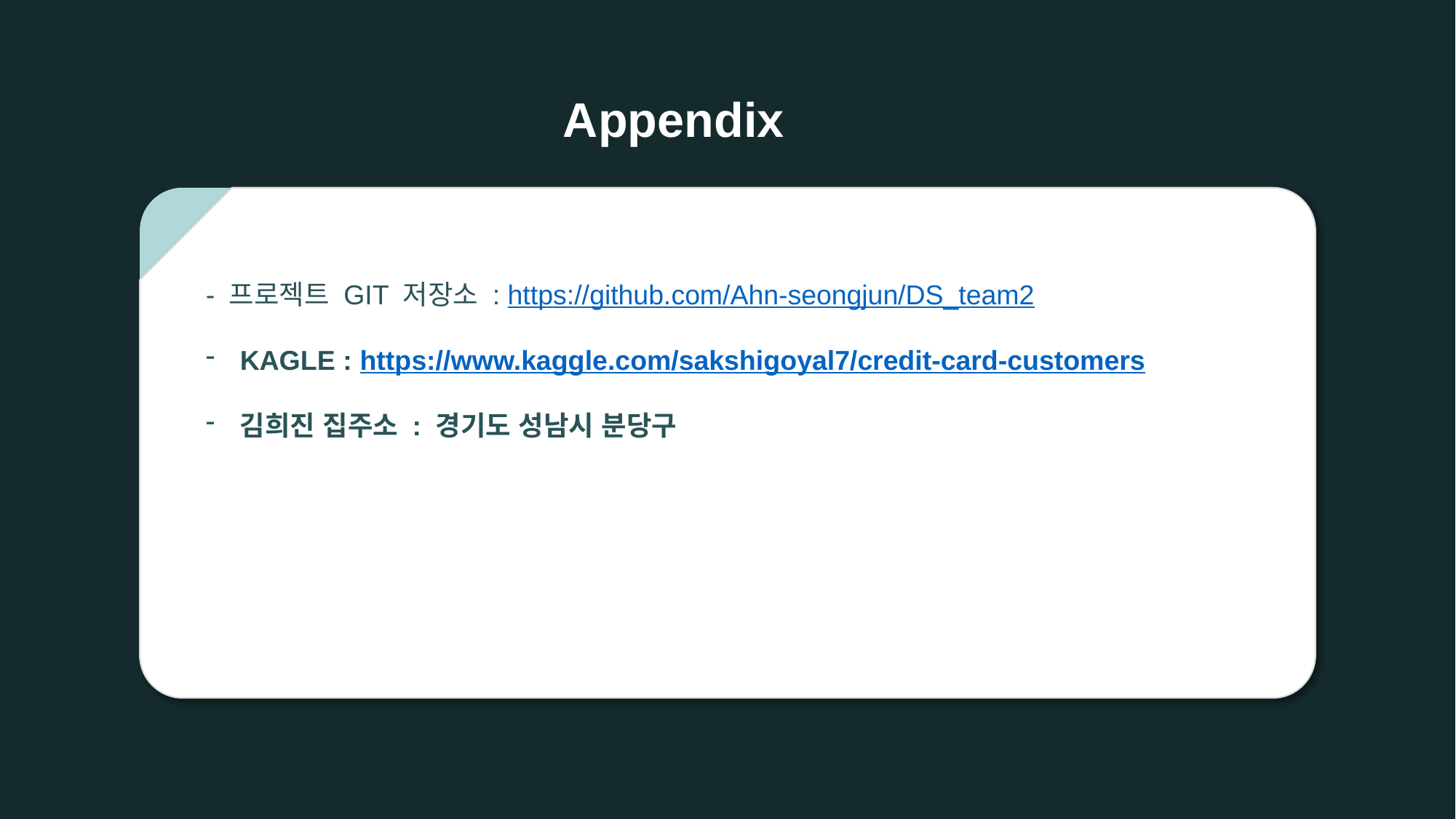

Appendix

- 프로젝트 GIT 저장소 : https://github.com/Ahn-seongjun/DS_team2

KAGLE : https://www.kaggle.com/sakshigoyal7/credit-card-customers

김희진 집주소 : 경기도 성남시 분당구